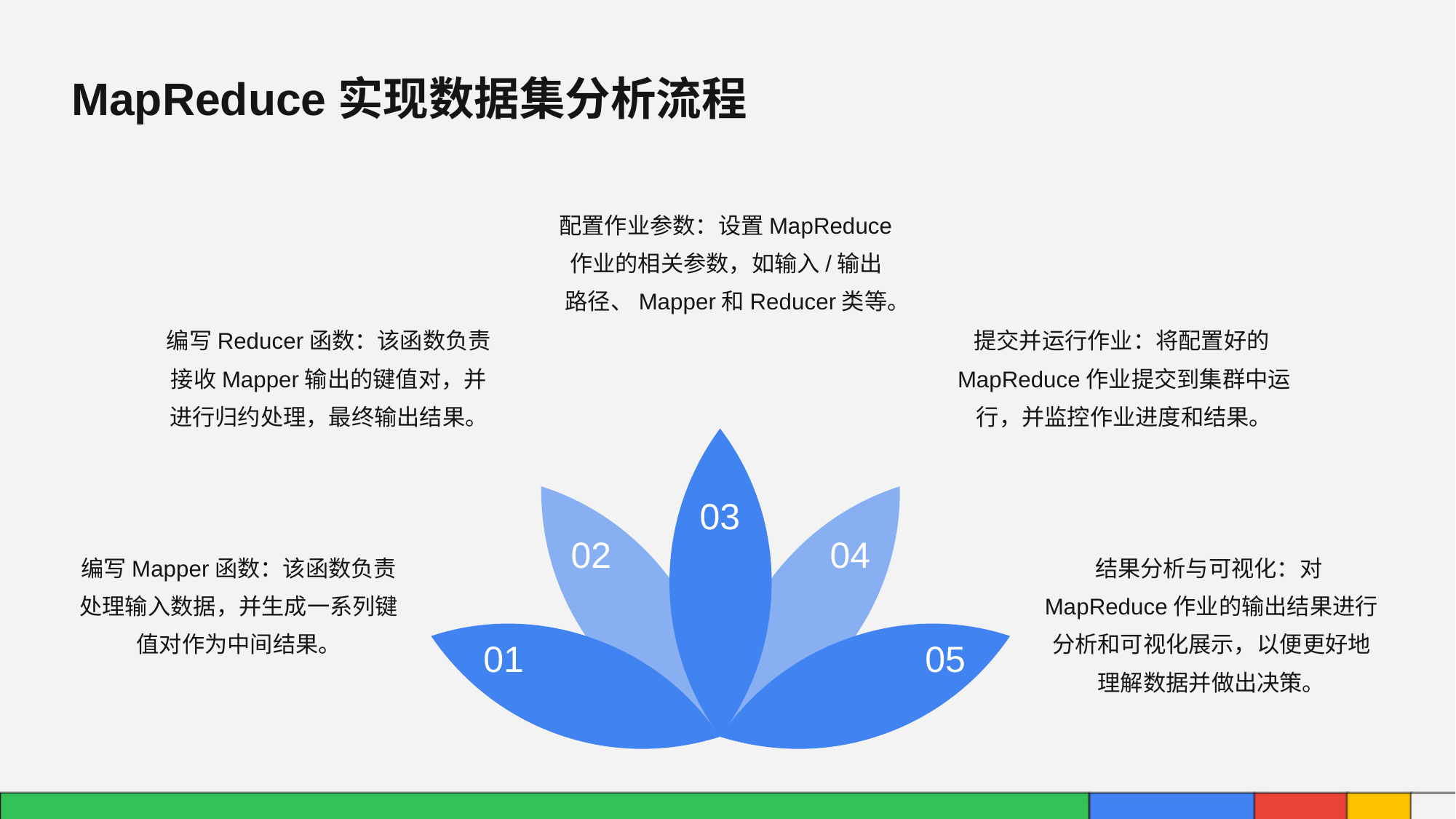

MapReduce实现数据集分析流程
配置作业参数：设置MapReduce作业的相关参数，如输入/输出路径、Mapper和Reducer类等。
编写Reducer函数：该函数负责接收Mapper输出的键值对，并进行归约处理，最终输出结果。
提交并运行作业：将配置好的MapReduce作业提交到集群中运行，并监控作业进度和结果。

03

02
04
编写Mapper函数：该函数负责处理输入数据，并生成一系列键值对作为中间结果。
结果分析与可视化：对MapReduce作业的输出结果进行分析和可视化展示，以便更好地理解数据并做出决策。

01
05